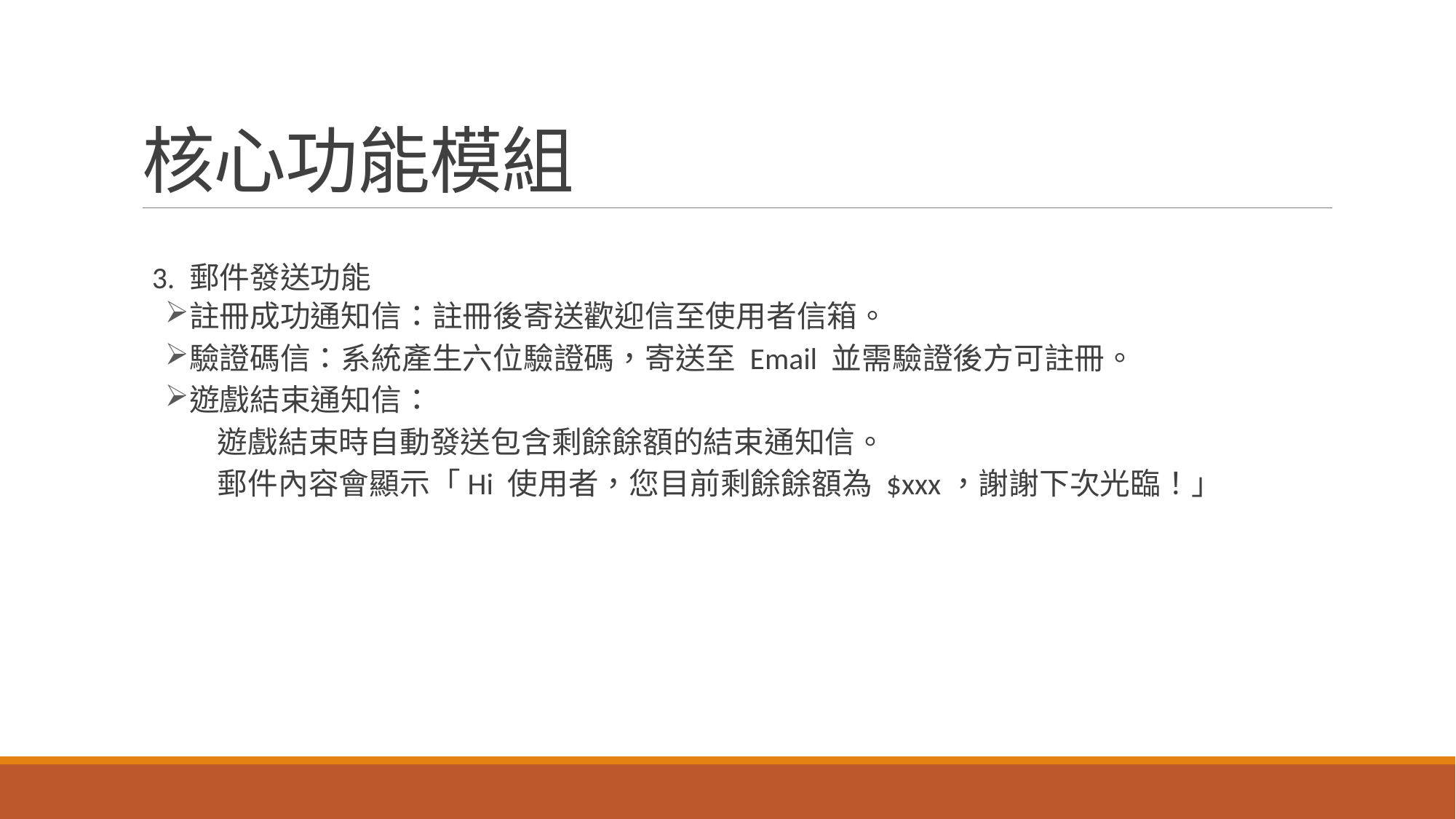

# 核心功能模組
3. 郵件發送功能
註冊成功通知信：註冊後寄送歡迎信至使用者信箱。
驗證碼信：系統產生六位驗證碼，寄送至 Email 並需驗證後方可註冊。
遊戲結束通知信：
遊戲結束時自動發送包含剩餘餘額的結束通知信。
郵件內容會顯示「Hi 使用者，您目前剩餘餘額為 $xxx，謝謝下次光臨！」